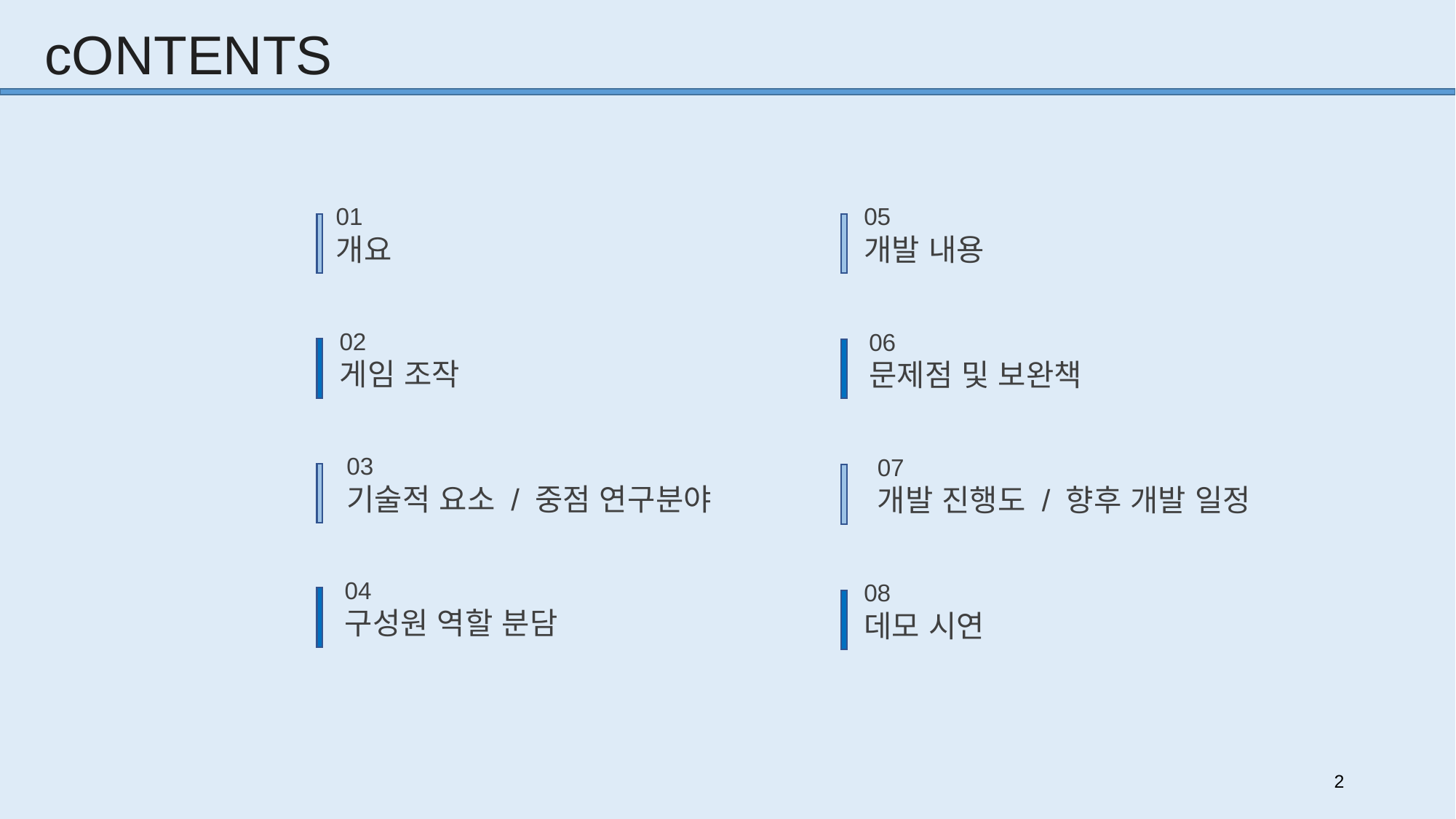

cONTENTS

01
개요
05
개발 내용

02
게임 조작
06
문제점 및 보완책

03
기술적 요소 / 중점 연구분야
07
개발 진행도 / 향후 개발 일정

04
구성원 역할 분담
08
데모 시연

2